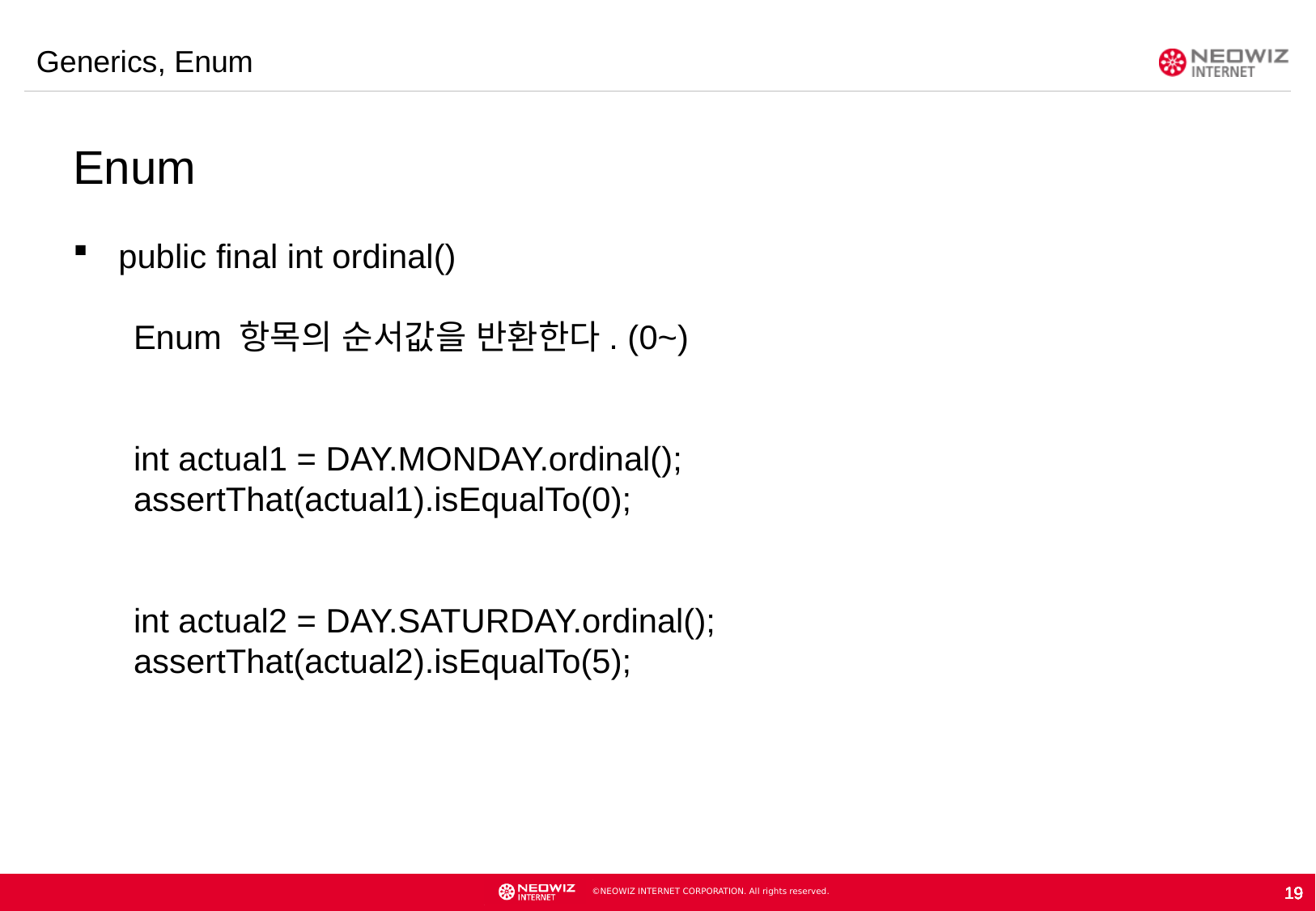

Generics, Enum

Enum

public final int ordinal()

Enum 항목의 순서값을 반환한다. (0~)

int actual1 = DAY.MONDAY.ordinal();
assertThat(actual1).isEqualTo(0);

int actual2 = DAY.SATURDAY.ordinal();
assertThat(actual2).isEqualTo(5);

19
19
19
19
19
19
19
19
19
19
19